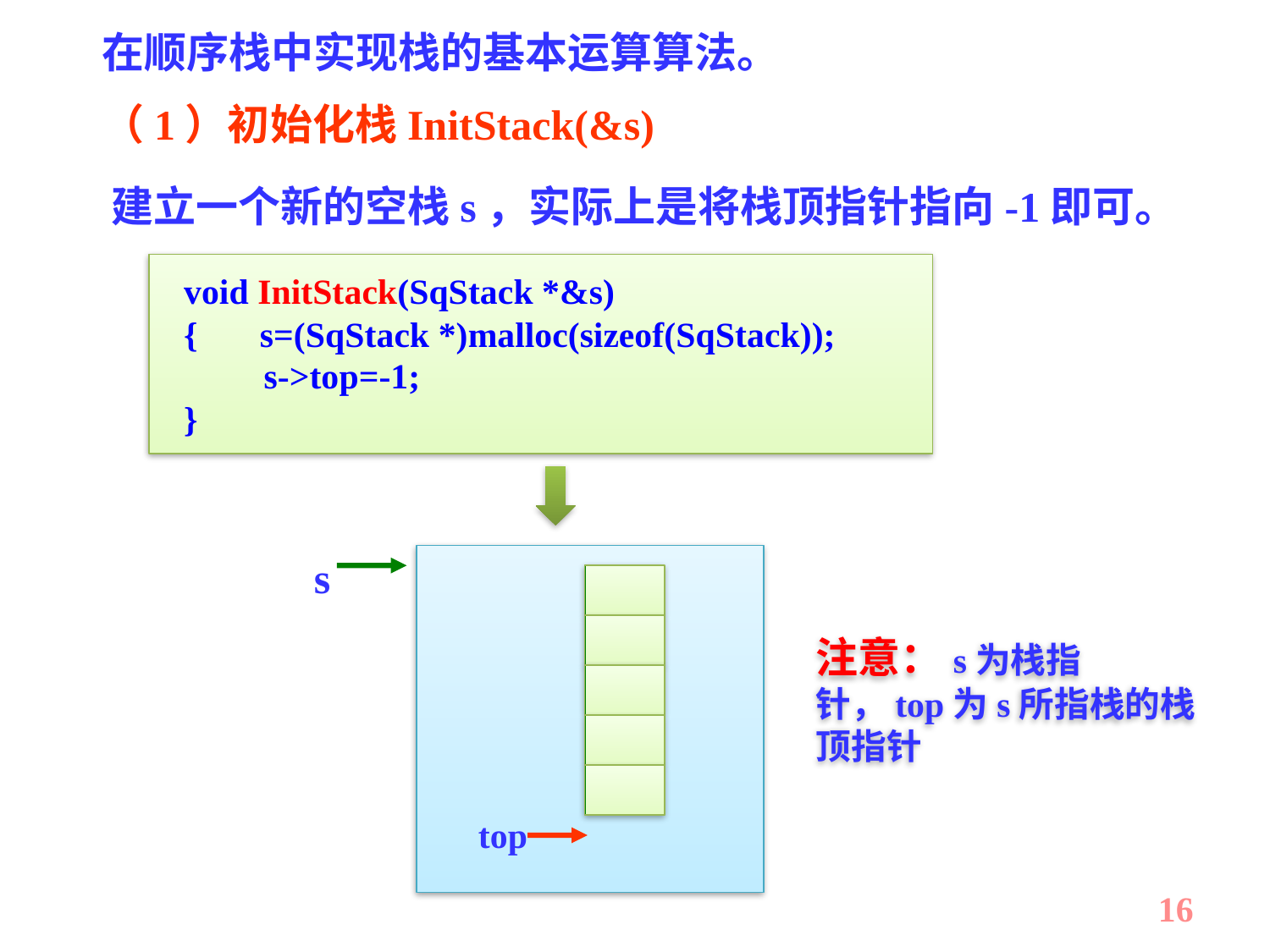

在顺序栈中实现栈的基本运算算法。
  （1）初始化栈InitStack(&s)
   建立一个新的空栈s，实际上是将栈顶指针指向-1即可。
void InitStack(SqStack *&s)
{       s=(SqStack *)malloc(sizeof(SqStack));
         s->top=-1;
}

s

注意：s为栈指针，top为s所指栈的栈顶指针

top

16